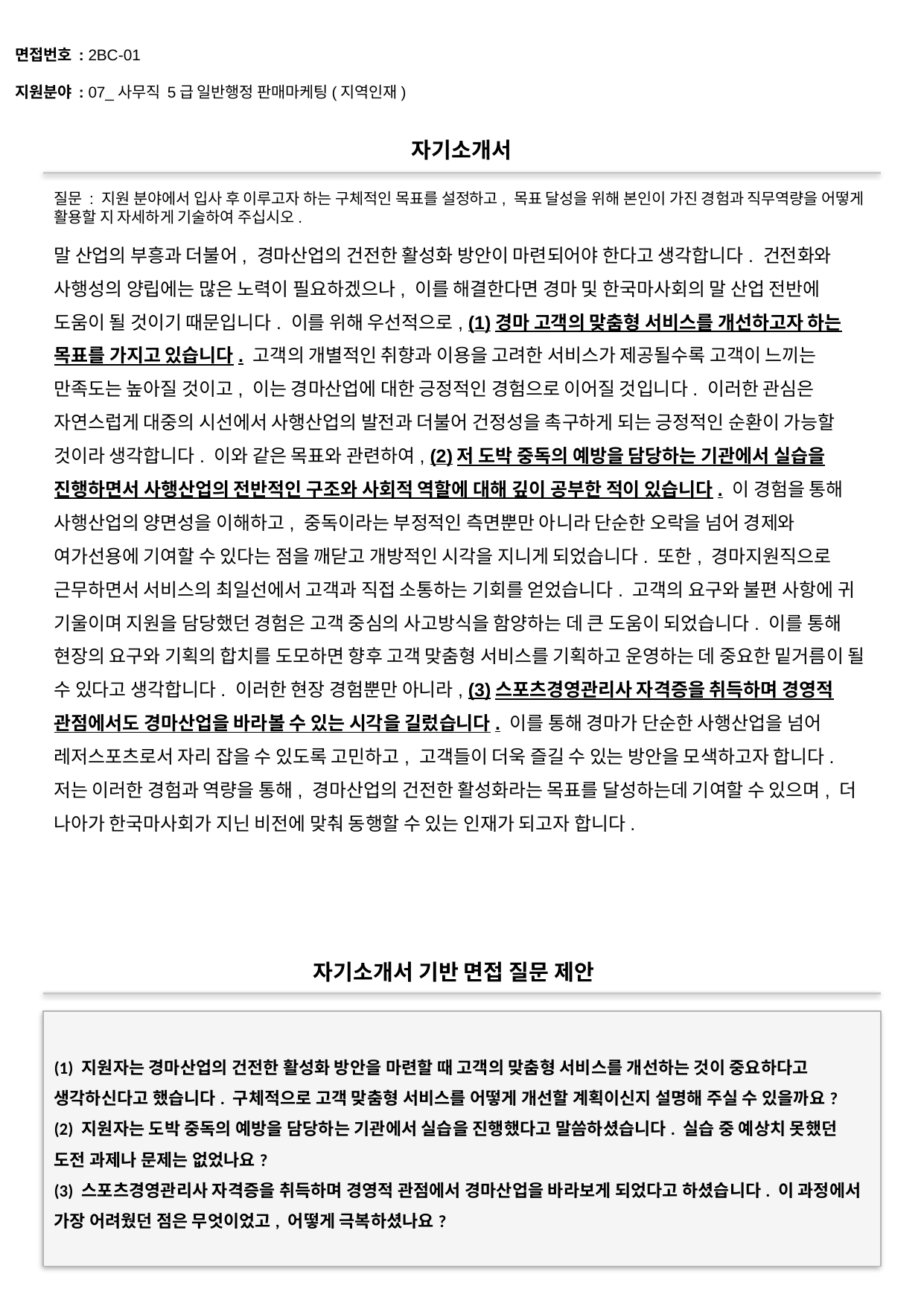

면접번호 : 2BC-01

지원분야 : 07_사무직 5급 일반행정 판매마케팅(지역인재)
#

자기소개서

질문 : 지원 분야에서 입사 후 이루고자 하는 구체적인 목표를 설정하고, 목표 달성을 위해 본인이 가진 경험과 직무역량을 어떻게 활용할 지 자세하게 기술하여 주십시오.

말 산업의 부흥과 더불어, 경마산업의 건전한 활성화 방안이 마련되어야 한다고 생각합니다. 건전화와 사행성의 양립에는 많은 노력이 필요하겠으나, 이를 해결한다면 경마 및 한국마사회의 말 산업 전반에 도움이 될 것이기 때문입니다. 이를 위해 우선적으로, (1)경마 고객의 맞춤형 서비스를 개선하고자 하는 목표를 가지고 있습니다. 고객의 개별적인 취향과 이용을 고려한 서비스가 제공될수록 고객이 느끼는 만족도는 높아질 것이고, 이는 경마산업에 대한 긍정적인 경험으로 이어질 것입니다. 이러한 관심은 자연스럽게 대중의 시선에서 사행산업의 발전과 더불어 건정성을 촉구하게 되는 긍정적인 순환이 가능할 것이라 생각합니다. 이와 같은 목표와 관련하여, (2)저 도박 중독의 예방을 담당하는 기관에서 실습을 진행하면서 사행산업의 전반적인 구조와 사회적 역할에 대해 깊이 공부한 적이 있습니다. 이 경험을 통해 사행산업의 양면성을 이해하고, 중독이라는 부정적인 측면뿐만 아니라 단순한 오락을 넘어 경제와 여가선용에 기여할 수 있다는 점을 깨닫고 개방적인 시각을 지니게 되었습니다. 또한, 경마지원직으로 근무하면서 서비스의 최일선에서 고객과 직접 소통하는 기회를 얻었습니다. 고객의 요구와 불편 사항에 귀 기울이며 지원을 담당했던 경험은 고객 중심의 사고방식을 함양하는 데 큰 도움이 되었습니다. 이를 통해 현장의 요구와 기획의 합치를 도모하면 향후 고객 맞춤형 서비스를 기획하고 운영하는 데 중요한 밑거름이 될 수 있다고 생각합니다. 이러한 현장 경험뿐만 아니라, (3)스포츠경영관리사 자격증을 취득하며 경영적 관점에서도 경마산업을 바라볼 수 있는 시각을 길렀습니다. 이를 통해 경마가 단순한 사행산업을 넘어 레저스포츠로서 자리 잡을 수 있도록 고민하고, 고객들이 더욱 즐길 수 있는 방안을 모색하고자 합니다.저는 이러한 경험과 역량을 통해, 경마산업의 건전한 활성화라는 목표를 달성하는데 기여할 수 있으며, 더 나아가 한국마사회가 지닌 비전에 맞춰 동행할 수 있는 인재가 되고자 합니다.

자기소개서 기반 면접 질문 제안

(1) 지원자는 경마산업의 건전한 활성화 방안을 마련할 때 고객의 맞춤형 서비스를 개선하는 것이 중요하다고 생각하신다고 했습니다. 구체적으로 고객 맞춤형 서비스를 어떻게 개선할 계획이신지 설명해 주실 수 있을까요?
(2) 지원자는 도박 중독의 예방을 담당하는 기관에서 실습을 진행했다고 말씀하셨습니다. 실습 중 예상치 못했던 도전 과제나 문제는 없었나요?
(3) 스포츠경영관리사 자격증을 취득하며 경영적 관점에서 경마산업을 바라보게 되었다고 하셨습니다. 이 과정에서 가장 어려웠던 점은 무엇이었고, 어떻게 극복하셨나요?